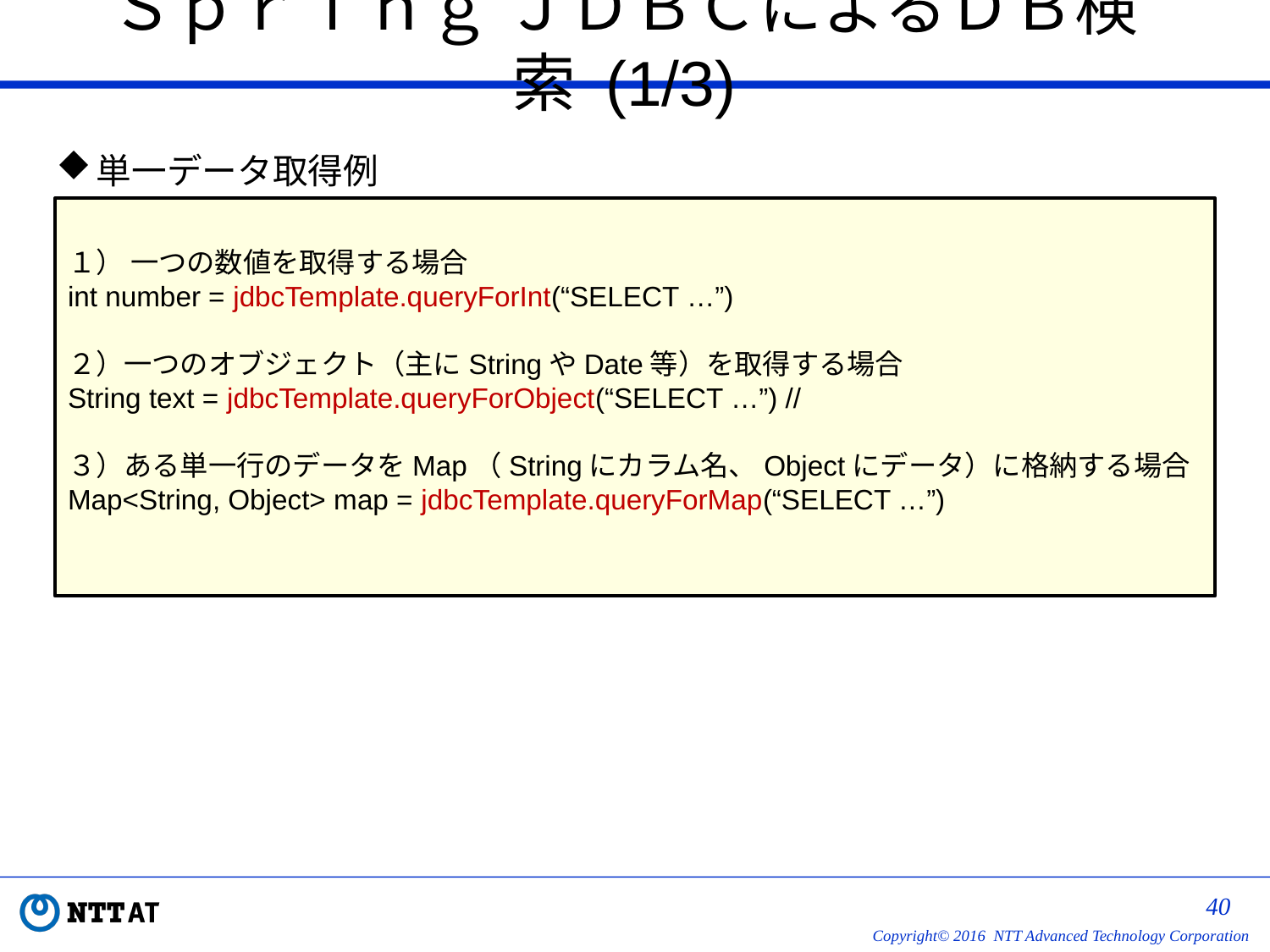

# Ｓｐｒｉｎｇ ＪＤＢＣによるＤＢ検索 (1/3)
単一データ取得例
１） 一つの数値を取得する場合
int number = jdbcTemplate.queryForInt(“SELECT …”)

２）一つのオブジェクト（主にStringやDate等）を取得する場合
String text = jdbcTemplate.queryForObject(“SELECT …”) //

３）ある単一行のデータをMap（Stringにカラム名、Objectにデータ）に格納する場合
Map<String, Object> map = jdbcTemplate.queryForMap(“SELECT …”)

40